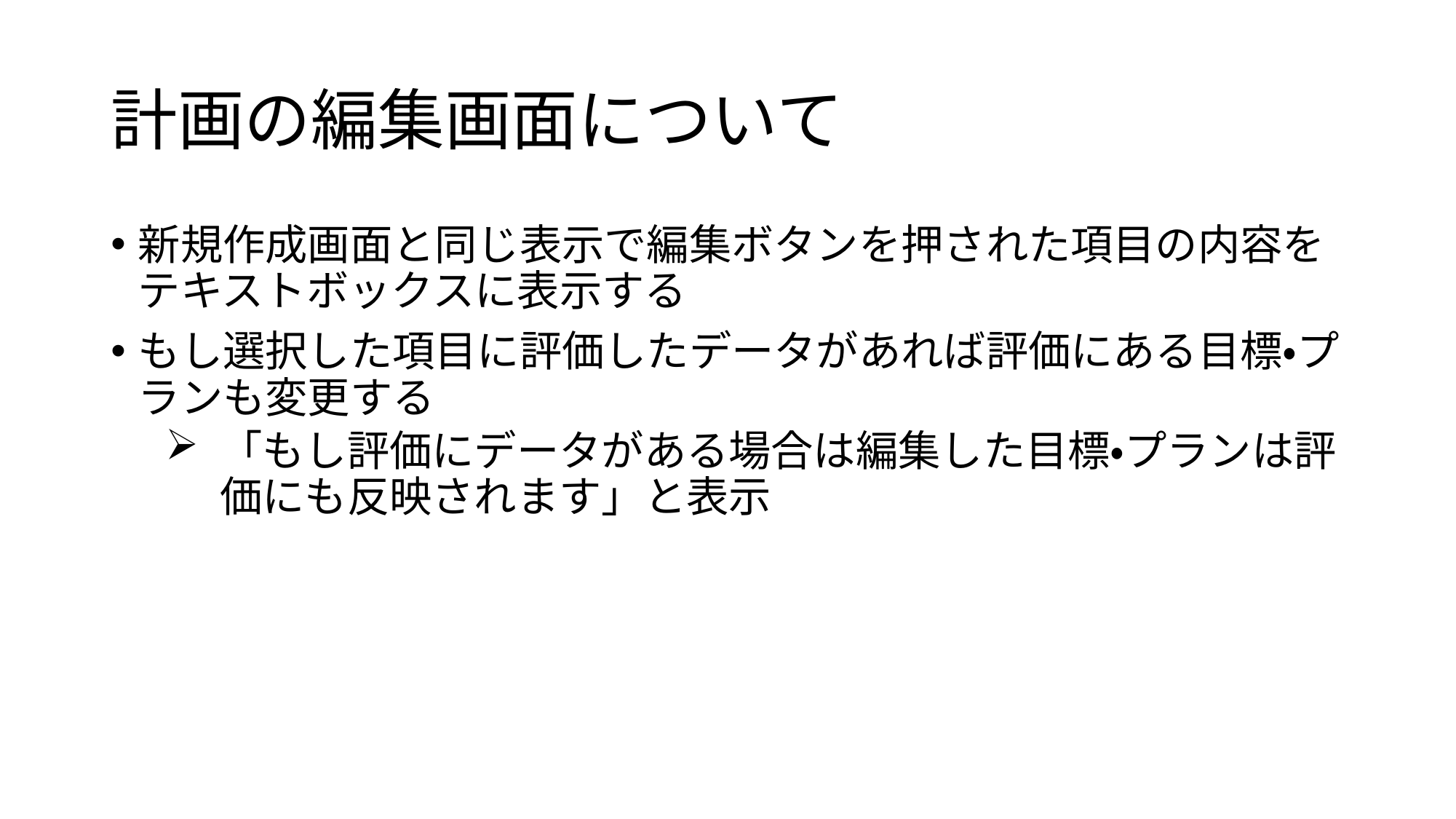

# 計画の編集画面について
新規作成画面と同じ表示で編集ボタンを押された項目の内容をテキストボックスに表示する
もし選択した項目に評価したデータがあれば評価にある目標・プランも変更する
「もし評価にデータがある場合は編集した目標・プランは評価にも反映されます」と表示